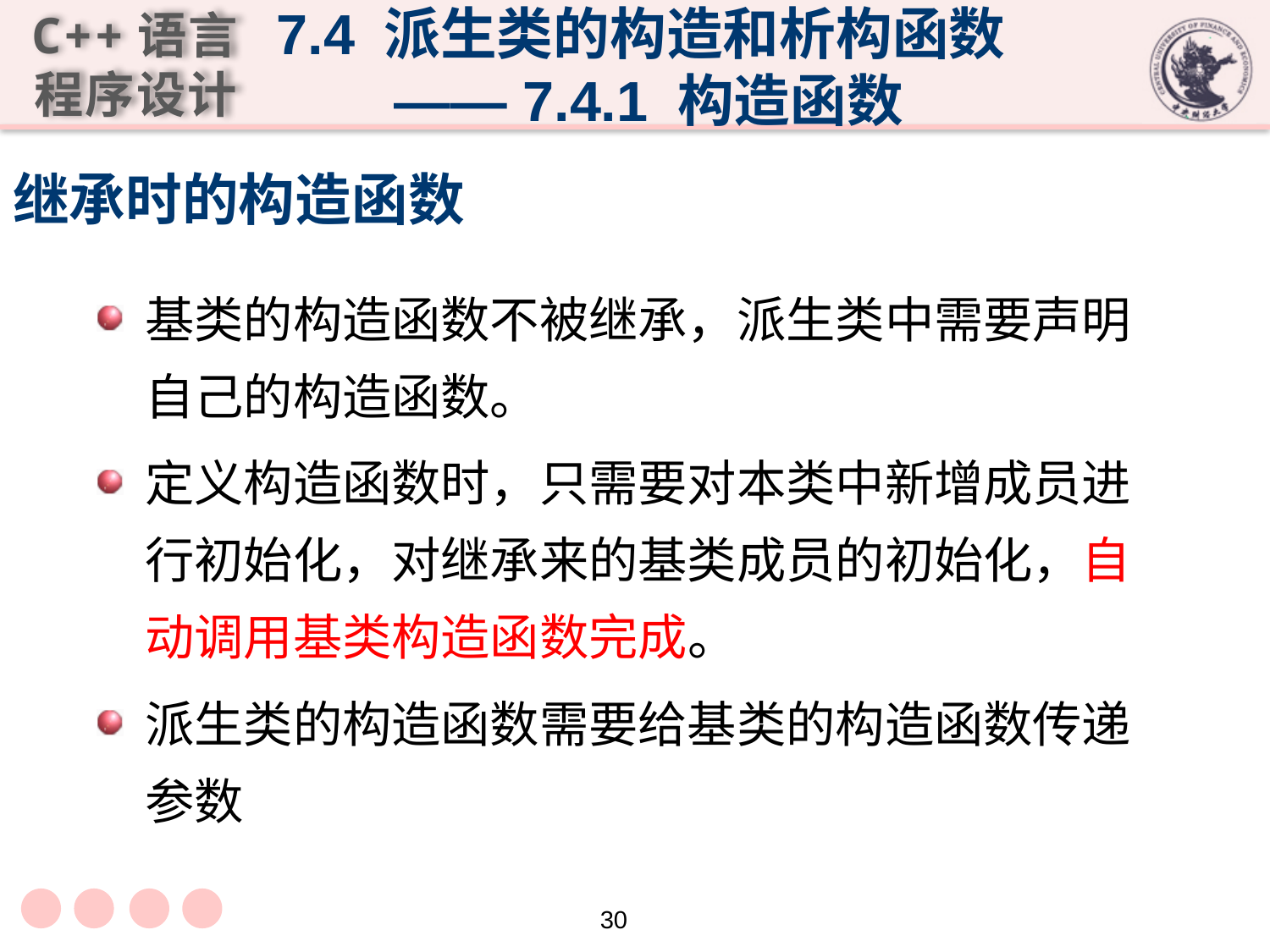

7.4 派生类的构造和析构函数
 —— 7.4.1 构造函数
# 继承时的构造函数
基类的构造函数不被继承，派生类中需要声明自己的构造函数。
定义构造函数时，只需要对本类中新增成员进行初始化，对继承来的基类成员的初始化，自动调用基类构造函数完成。
派生类的构造函数需要给基类的构造函数传递参数
30